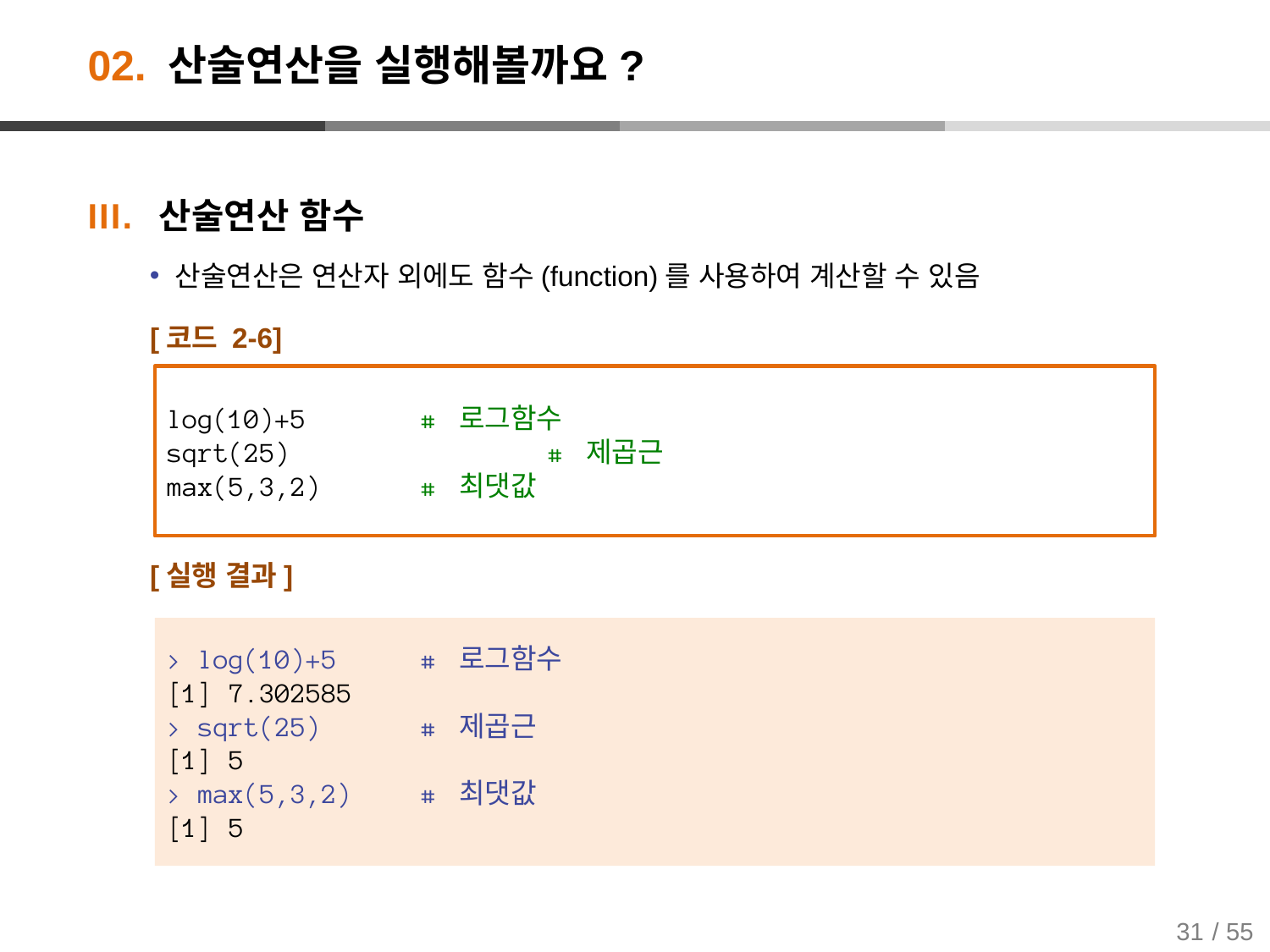

# 02. 산술연산을 실행해볼까요?
산술연산 함수
산술연산은 연산자 외에도 함수(function)를 사용하여 계산할 수 있음
[코드 2-6]

[실행 결과]

log(10)+5 	# 로그함수
sqrt(25) 		# 제곱근
max(5,3,2) 	# 최댓값
> log(10)+5 	# 로그함수
[1] 7.302585
> sqrt(25) 	# 제곱근
[1] 5
> max(5,3,2) 	# 최댓값
[1] 5